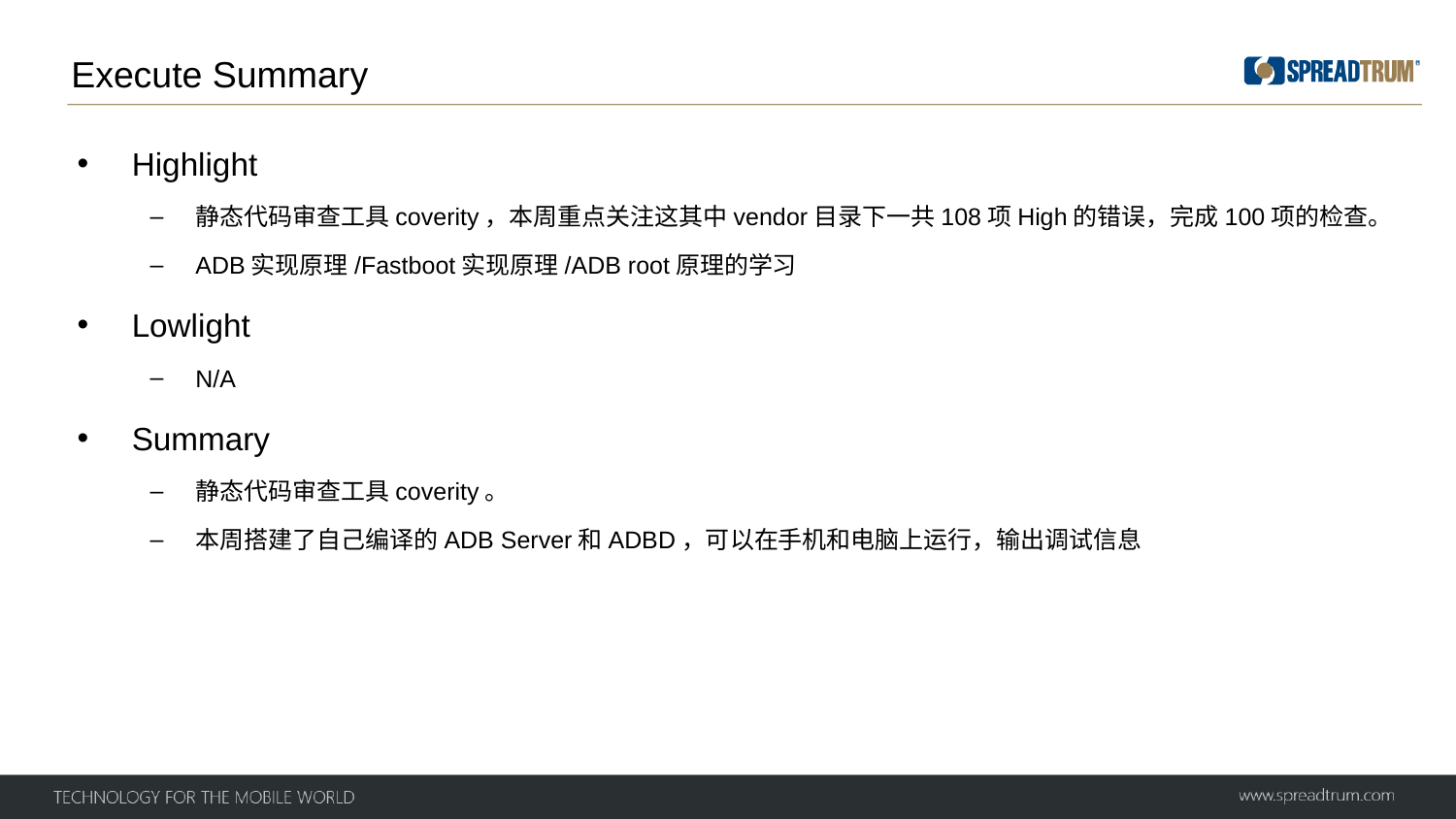

# Execute Summary
Highlight
静态代码审查工具coverity，本周重点关注这其中vendor目录下一共108项High的错误，完成100项的检查。
ADB实现原理/Fastboot实现原理/ADB root原理的学习
Lowlight
N/A
Summary
静态代码审查工具coverity。
本周搭建了自己编译的ADB Server和ADBD，可以在手机和电脑上运行，输出调试信息